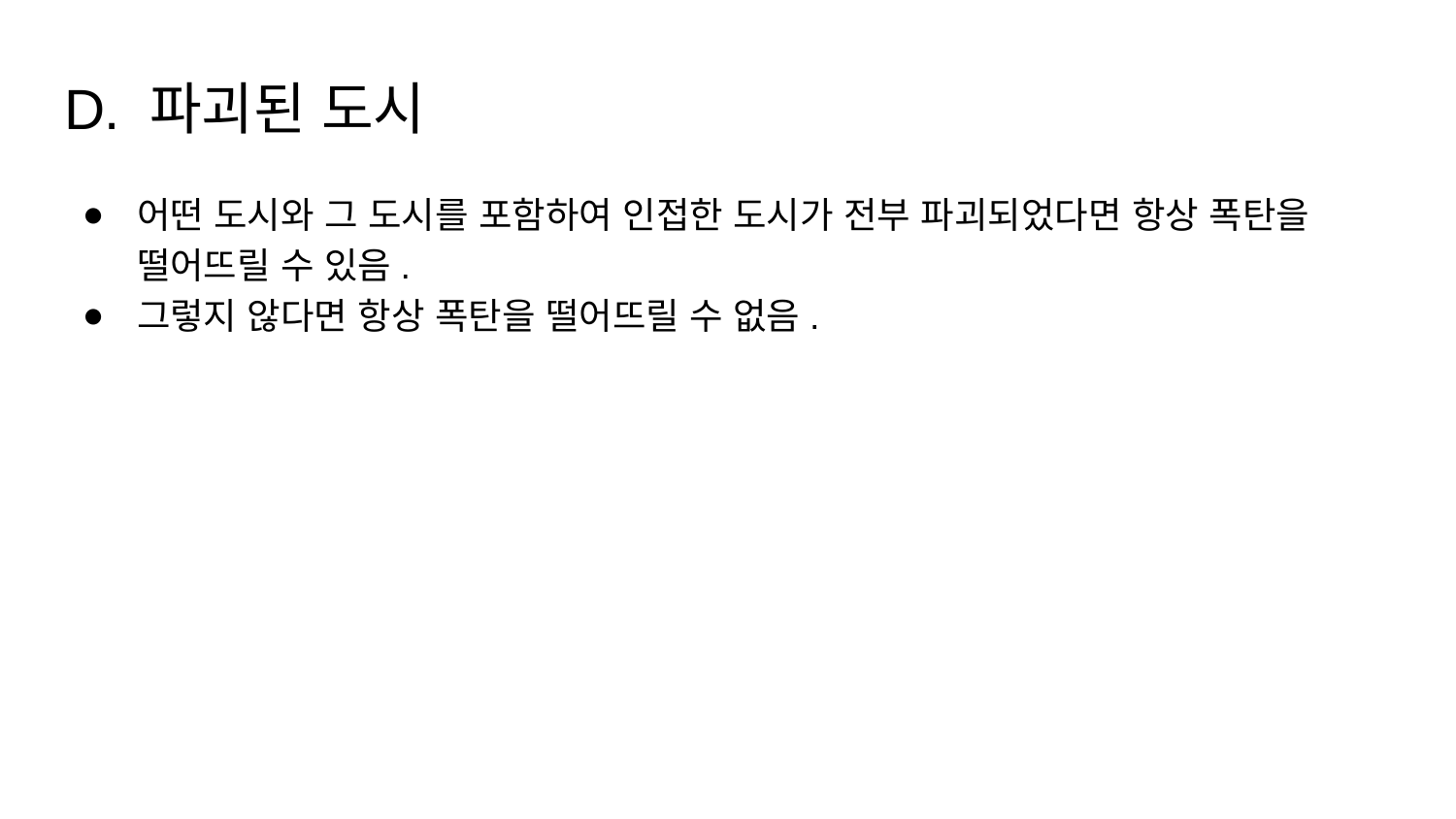

# D. 파괴된 도시

어떤 도시와 그 도시를 포함하여 인접한 도시가 전부 파괴되었다면 항상 폭탄을 떨어뜨릴 수 있음.
그렇지 않다면 항상 폭탄을 떨어뜨릴 수 없음.